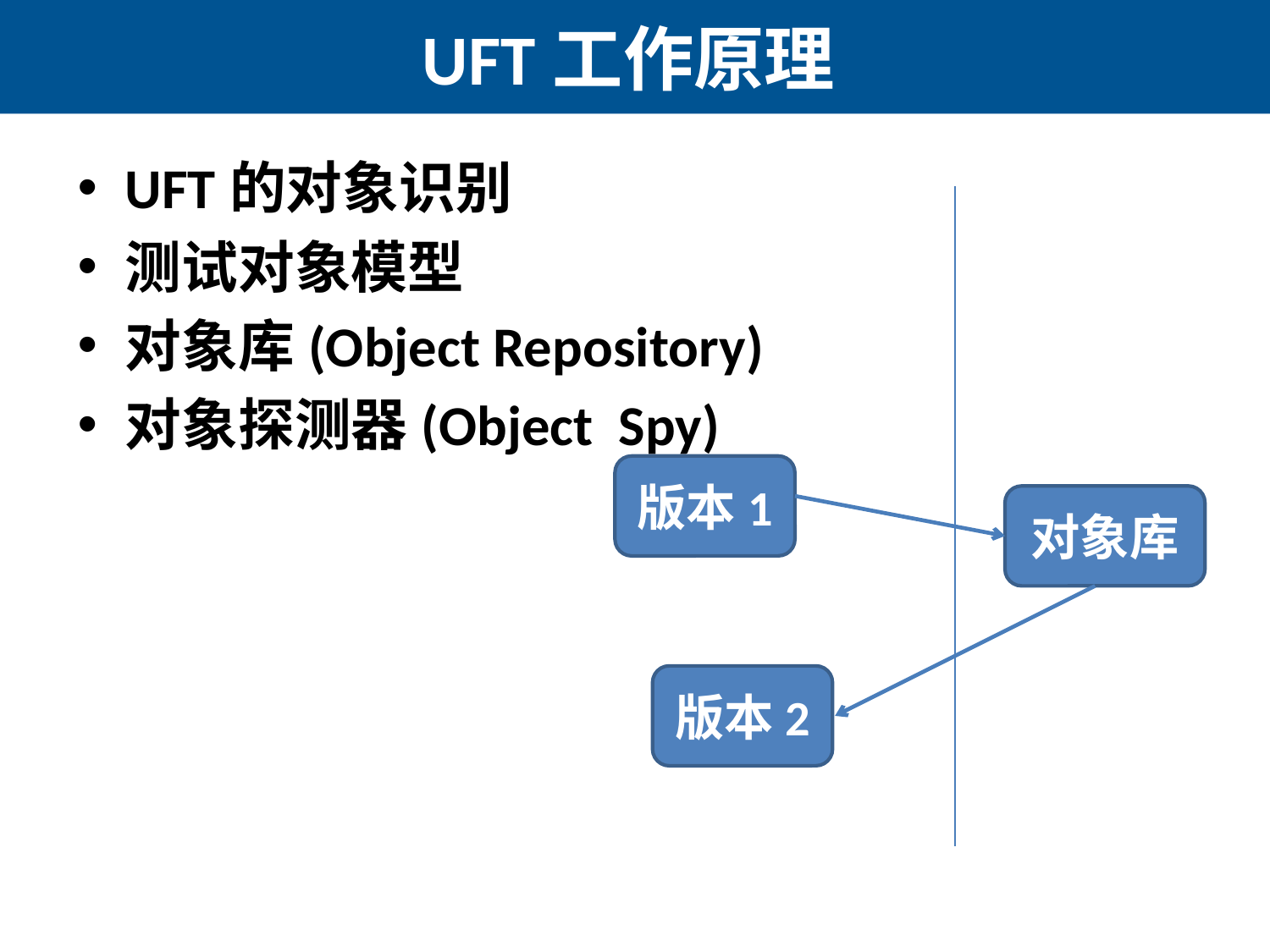

# UFT工作原理
UFT的对象识别
测试对象模型
对象库(Object Repository)
对象探测器(Object  Spy)
版本1
对象库
版本2